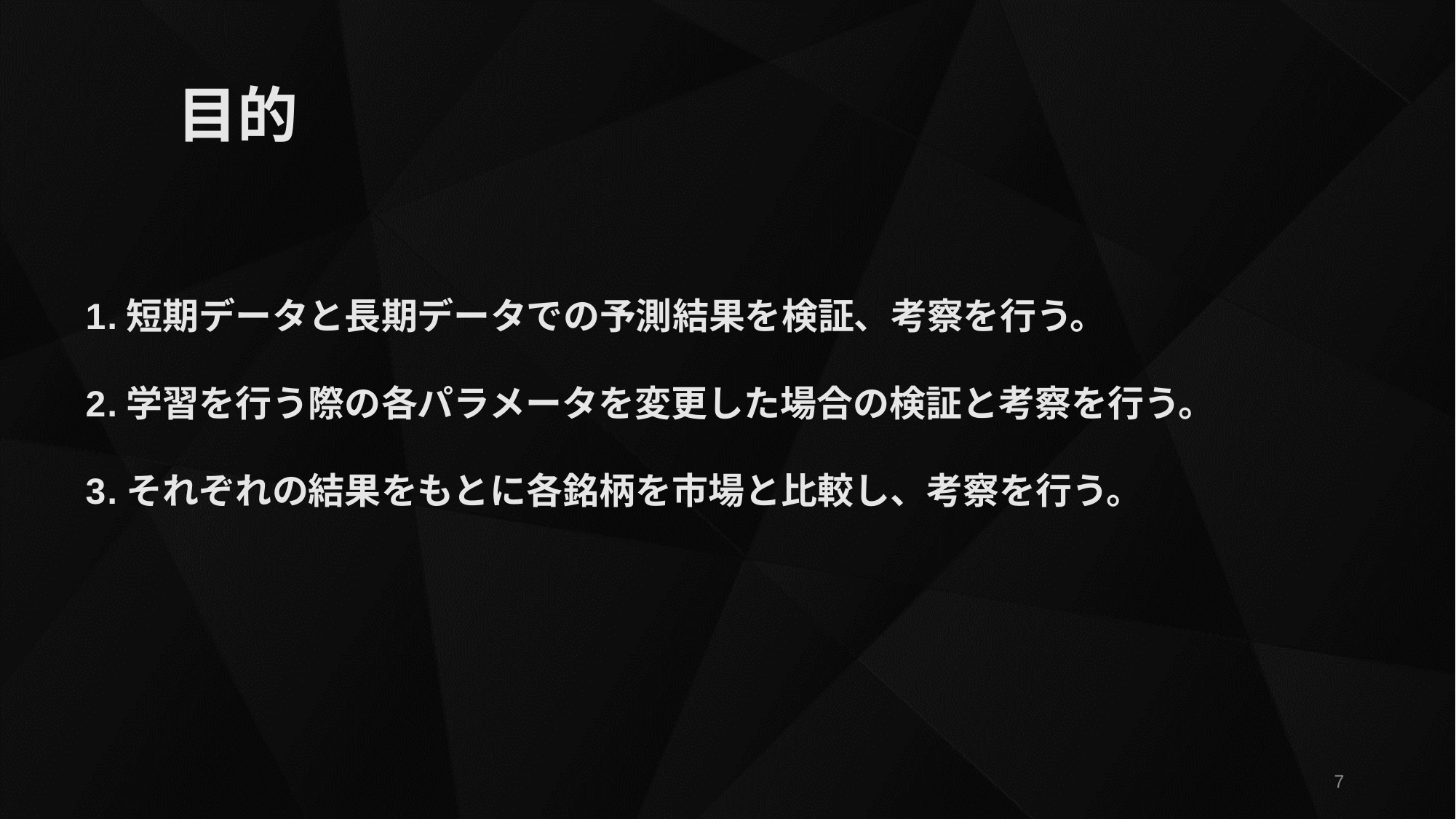

目的
短期データと長期データでの予測結果を検証、考察を行う。

学習を行う際の各パラメータを変更した場合の検証と考察を行う。

それぞれの結果をもとに各銘柄を市場と比較し、考察を行う。
7